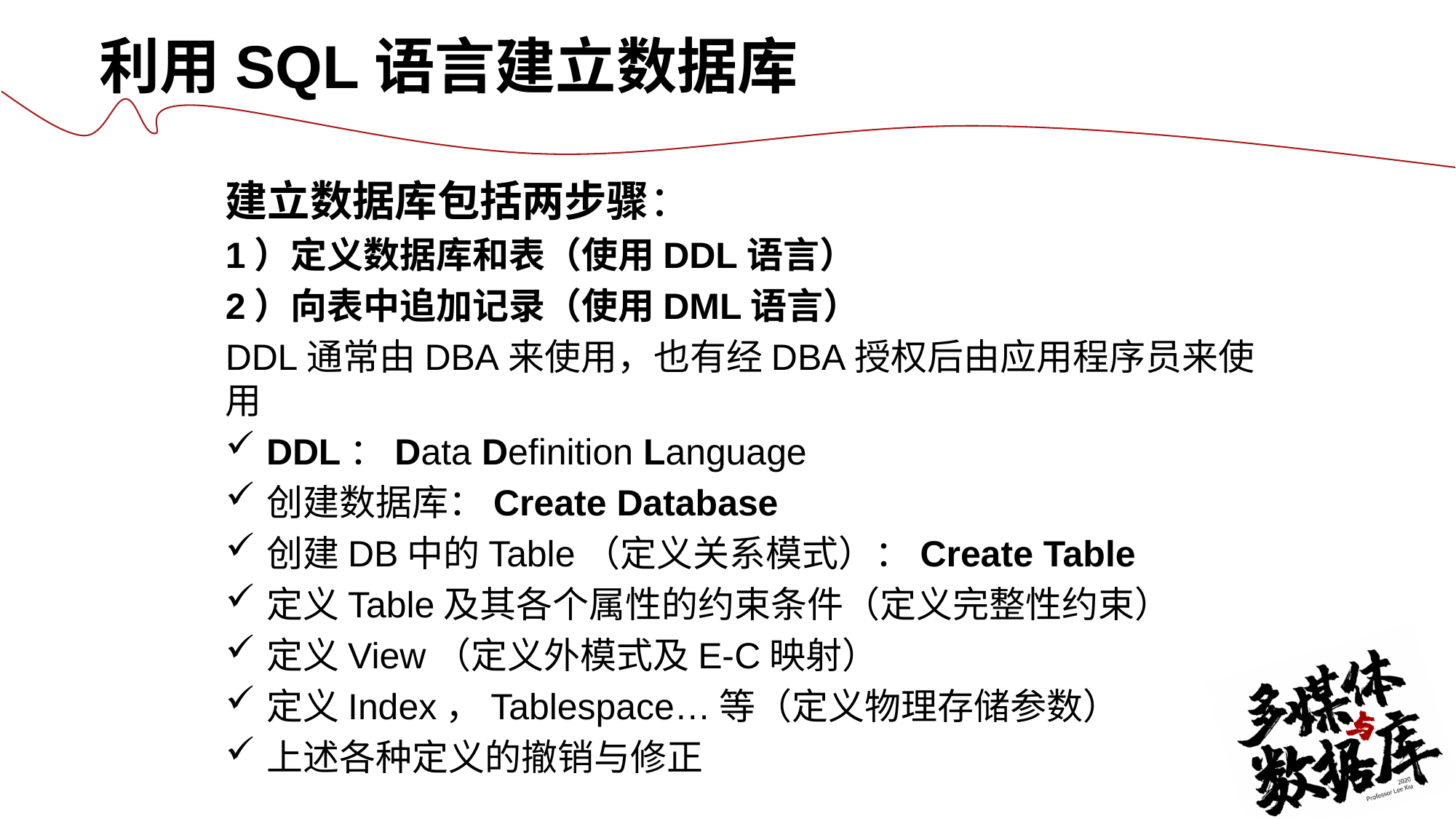

利用SQL语言建立数据库
建立数据库包括两步骤：
1）定义数据库和表（使用DDL语言）
2）向表中追加记录（使用DML语言）
DDL通常由DBA来使用，也有经DBA授权后由应用程序员来使用
DDL：Data Definition Language
创建数据库：Create Database
创建DB中的Table（定义关系模式）：Create Table
定义Table及其各个属性的约束条件（定义完整性约束）
定义View（定义外模式及E-C映射）
定义Index，Tablespace…等（定义物理存储参数）
上述各种定义的撤销与修正